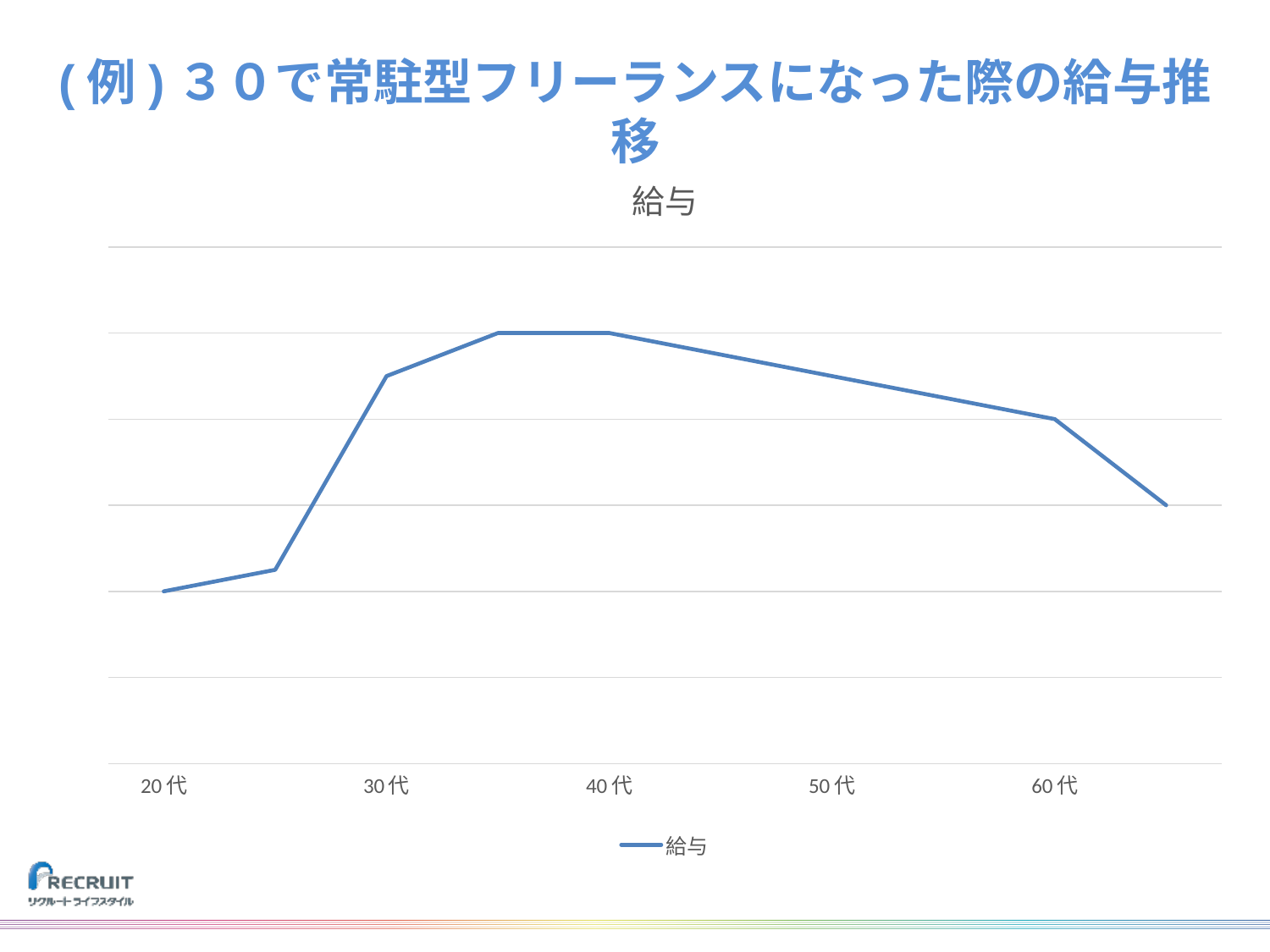

(例)３０で常駐型フリーランスになった際の給与推移

### Chart:

| Category | 給与 |
|---|---|
| 20代 | 400.0 |
|  | 450.0 |
| 30代 | 900.0 |
|  | 1000.0 |
| 40代 | 1000.0 |
|  | 950.0 |
| 50代 | 900.0 |
|  | 850.0 |
| 60代 | 800.0 |